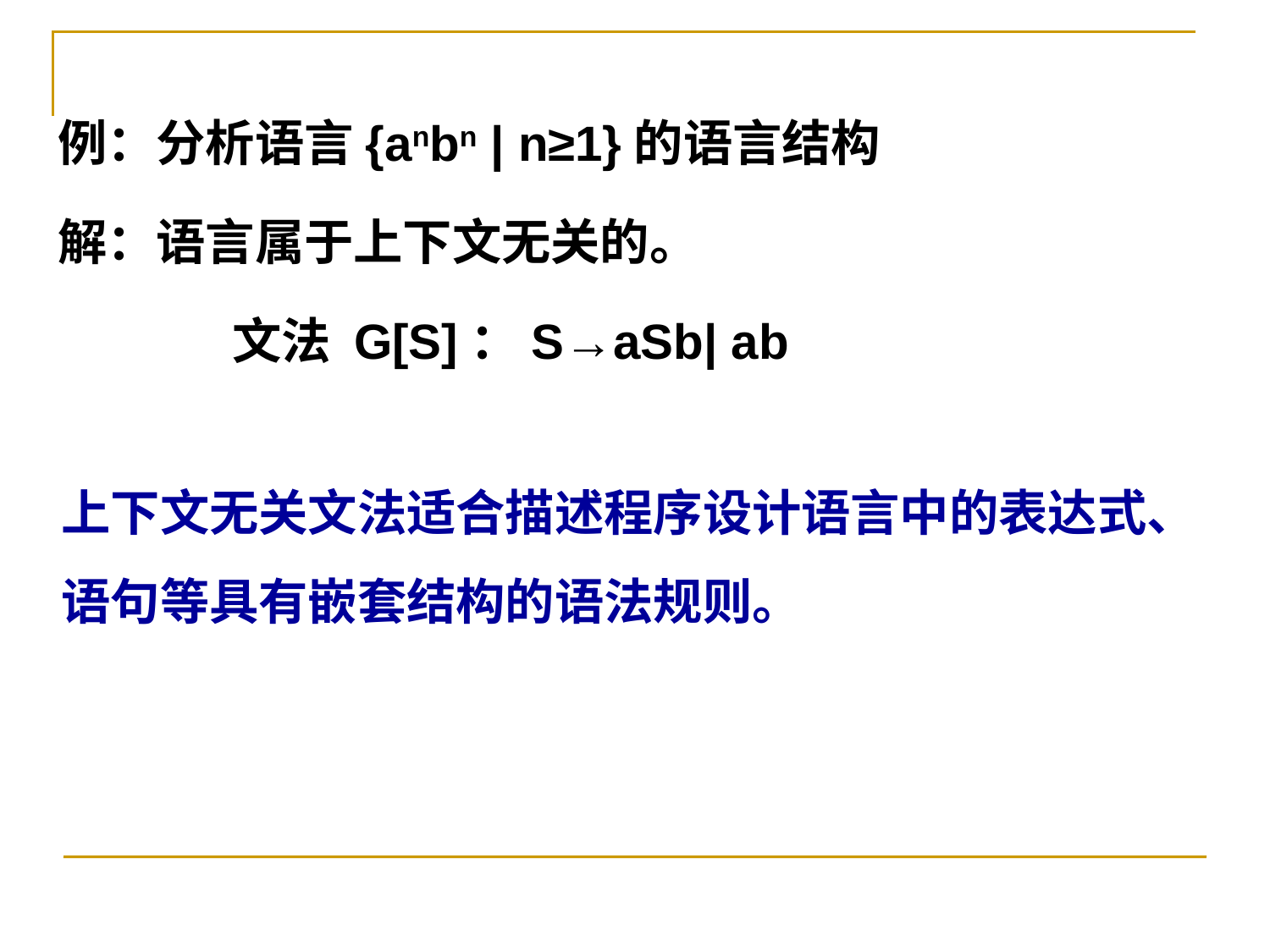

例：分析语言{anbn | n≥1}的语言结构
解：语言属于上下文无关的。
		文法 G[S]：S→aSb| ab
上下文无关文法适合描述程序设计语言中的表达式、语句等具有嵌套结构的语法规则。
62